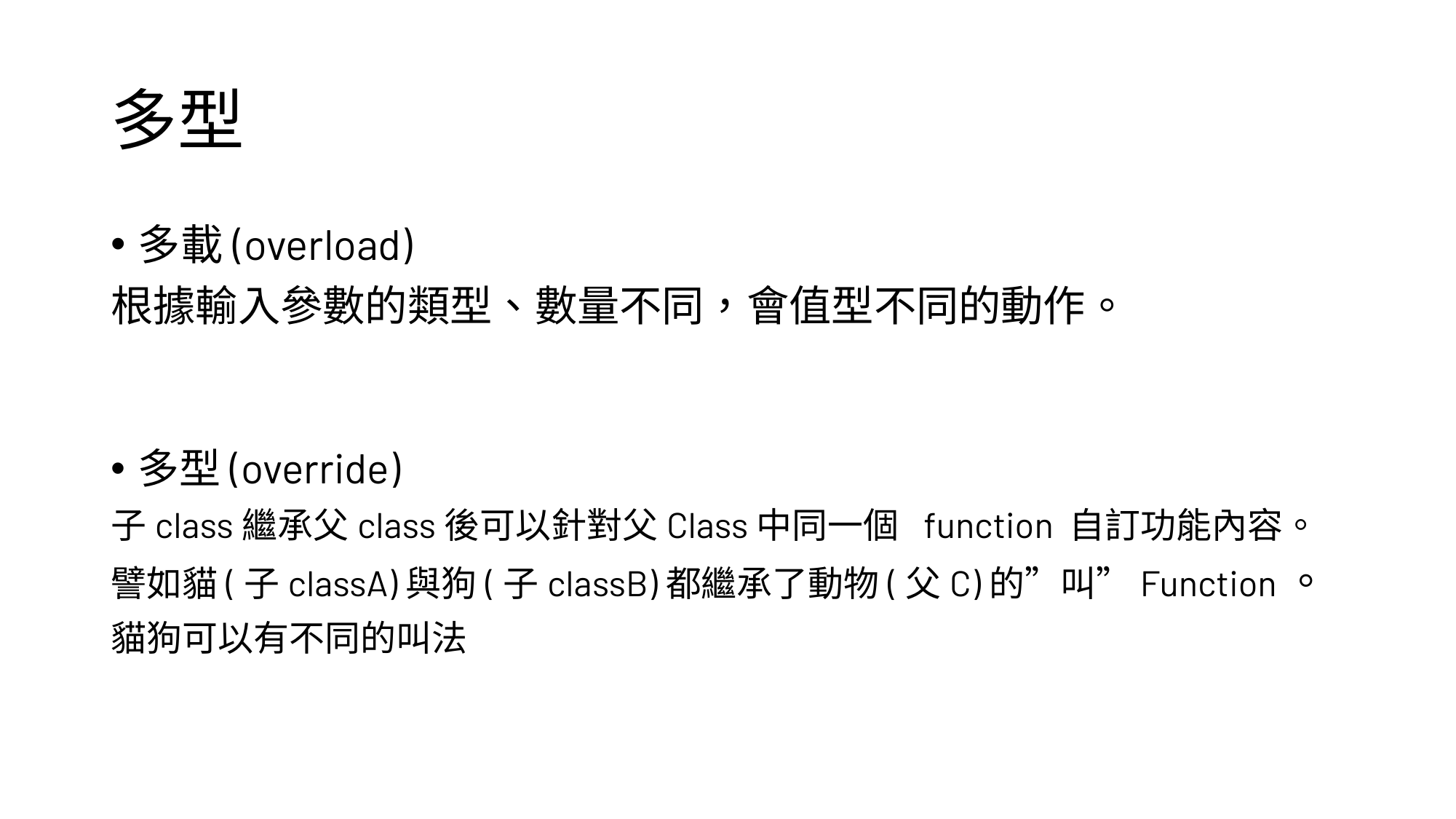

# 多型
多載(overload)
根據輸入參數的類型、數量不同，會值型不同的動作。

多型(override)
子class繼承父class後可以針對父Class中同一個  function 自訂功能內容。
譬如貓(子classA)與狗(子classB)都繼承了動物(父C)的”叫”Function。
貓狗可以有不同的叫法